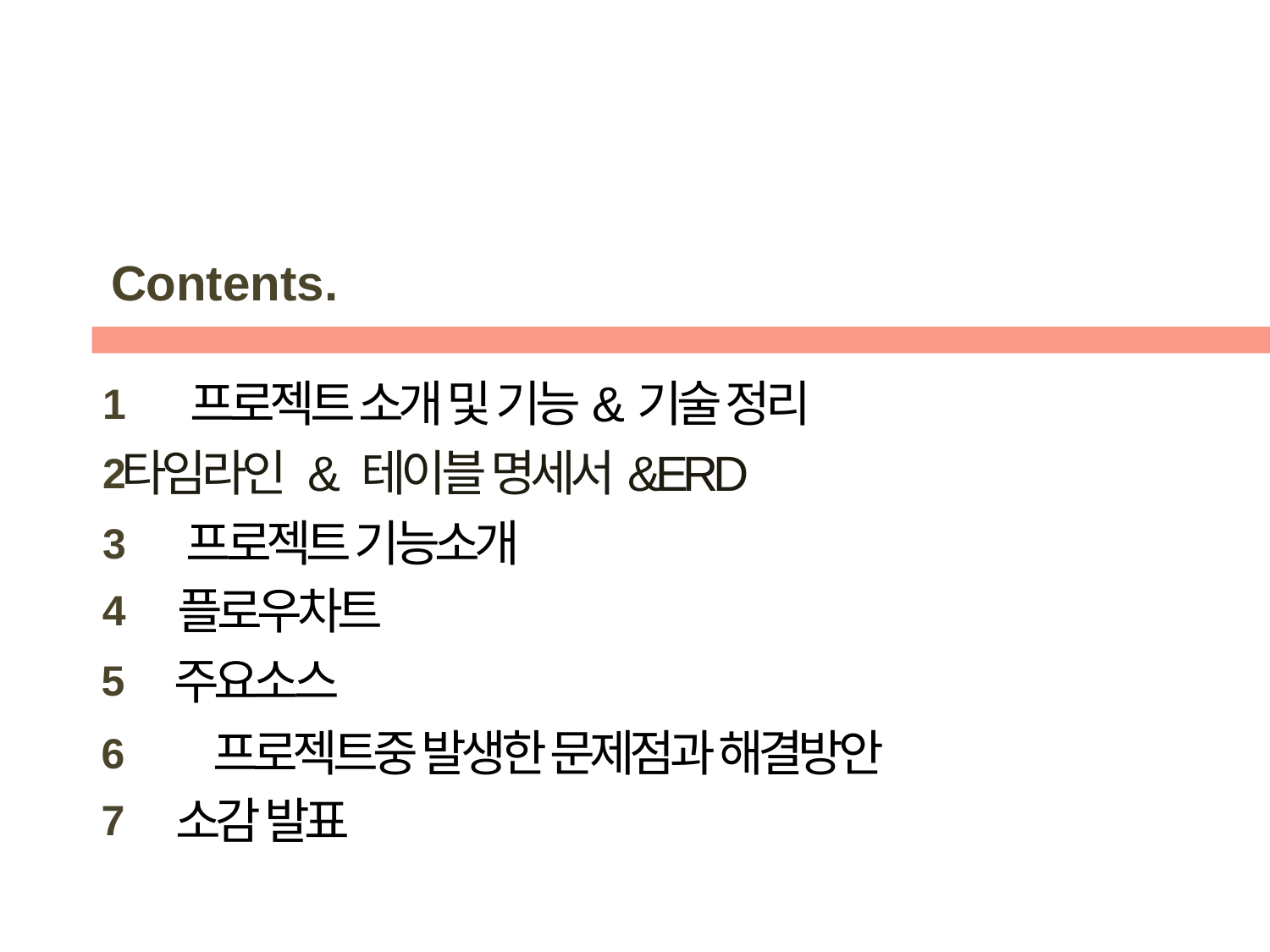

Contents.
프로젝트 소개 및 기능&기술 정리
1
                 타임라인 & 테이블 명세서&ERD
2
프로젝트 기능소개
3
플로우차트
4
주요소스
5
프로젝트중 발생한 문제점과 해결방안
6
소감 발표
7